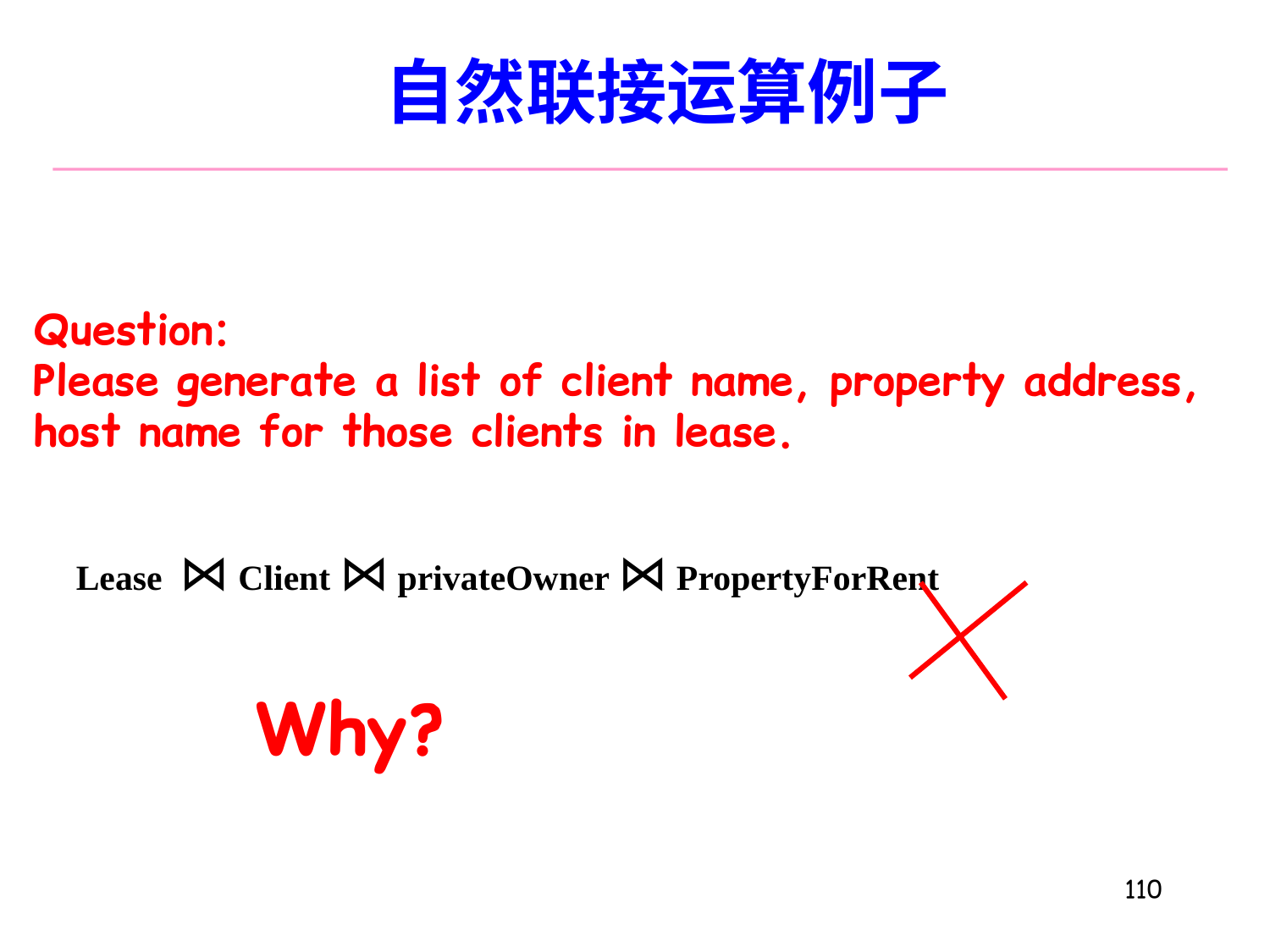

# 自然联接运算例子
Question:
Please generate a list of client name, property address, host name for those clients in lease.
Lease  ⋈ Client ⋈ privateOwner ⋈ PropertyForRent

Why?
110